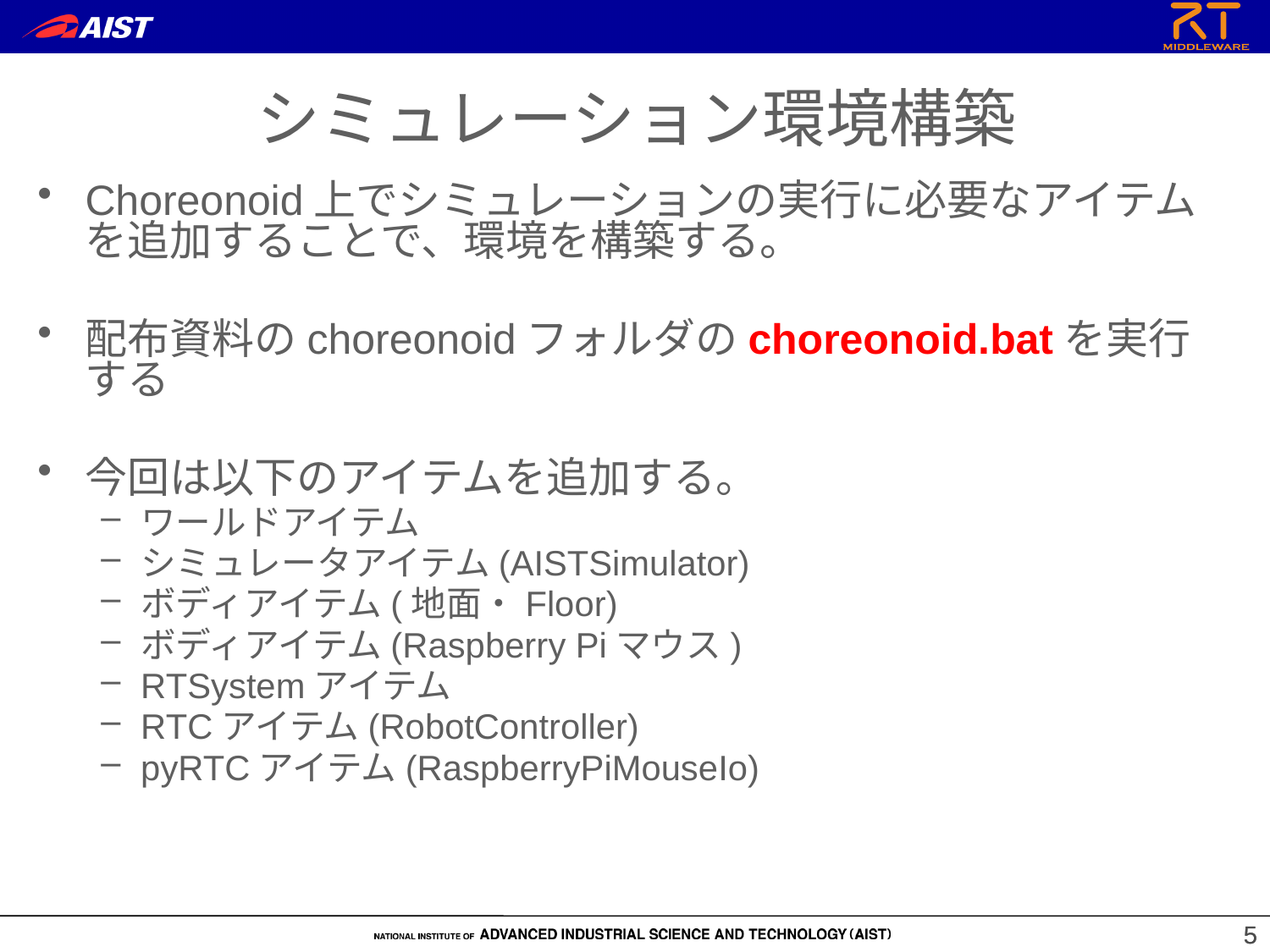

シミュレーション環境構築
Choreonoid上でシミュレーションの実行に必要なアイテムを追加することで、環境を構築する。

配布資料のchoreonoidフォルダのchoreonoid.batを実行する

今回は以下のアイテムを追加する。
ワールドアイテム
シミュレータアイテム(AISTSimulator)
ボディアイテム(地面・Floor)
ボディアイテム(Raspberry Piマウス)
RTSystemアイテム
RTCアイテム(RobotController)
pyRTCアイテム(RaspberryPiMouseIo)

5
5